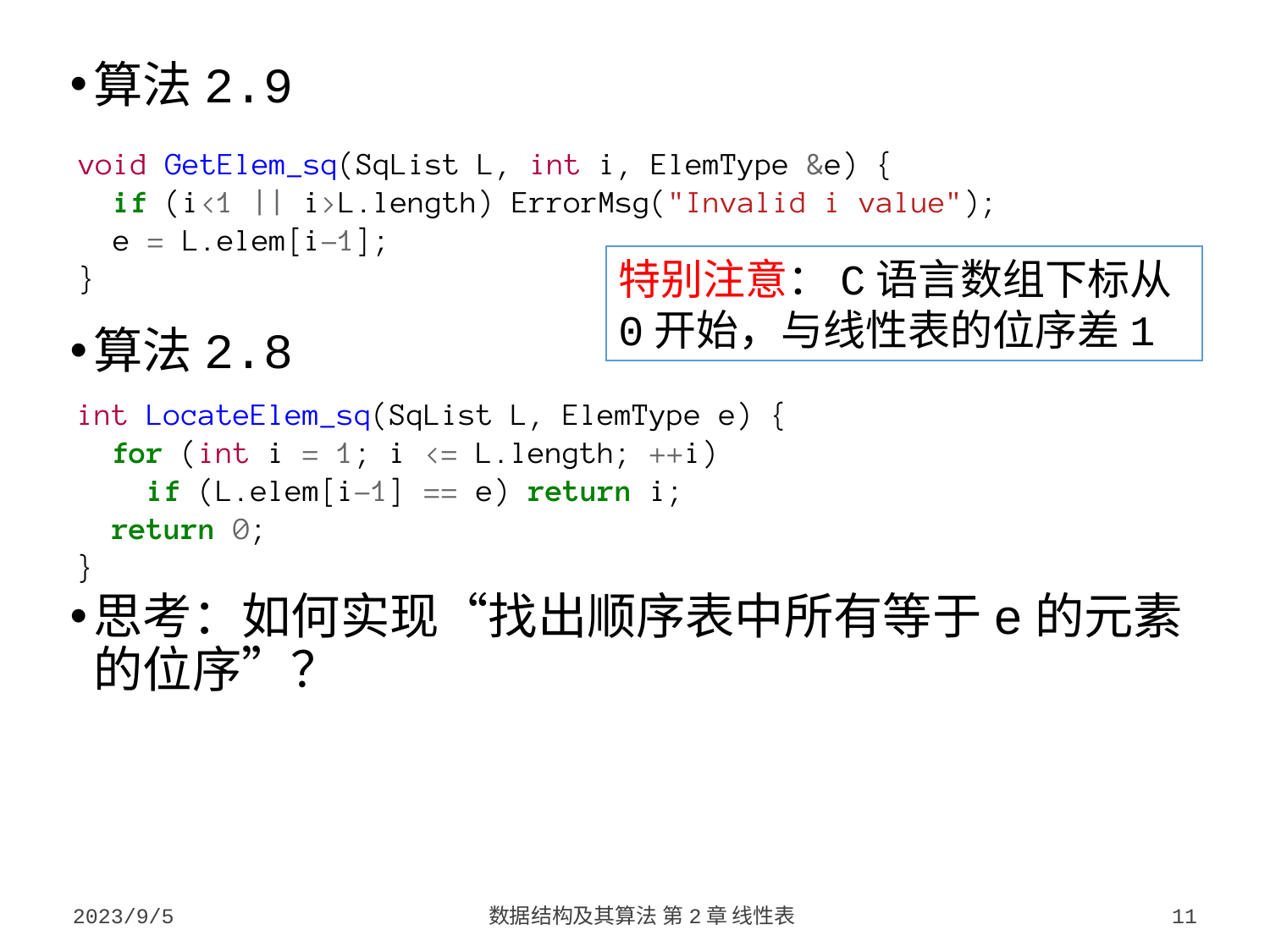

算法2.9

算法2.8

思考：如何实现“找出顺序表中所有等于e的元素的位序”？
void GetElem_sq(SqList L, int i, ElemType &e) {
  if (i<1 || i>L.length) ErrorMsg("Invalid i value");
  e = L.elem[i-1];
}
特别注意：C语言数组下标从0开始，与线性表的位序差1
int LocateElem_sq(SqList L, ElemType e) {
  for (int i = 1; i <= L.length; ++i)
    if (L.elem[i-1] == e) return i;
  return 0;
}
2023/9/5
数据结构及其算法 第2章 线性表
11